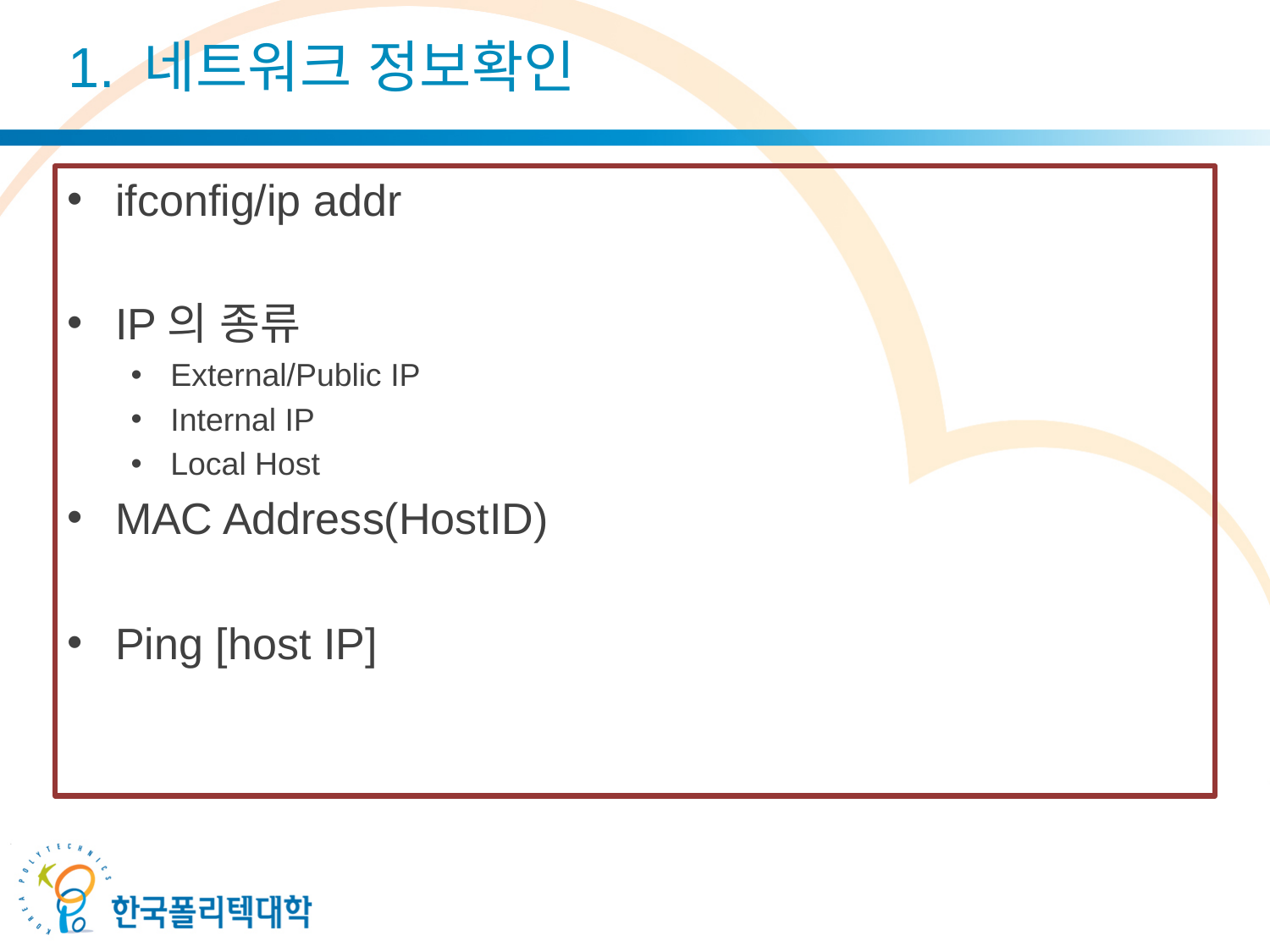

# 1. 네트워크 정보확인
ifconfig/ip addr

IP의 종류
External/Public IP
Internal IP
Local Host
MAC Address(HostID)

Ping [host IP]